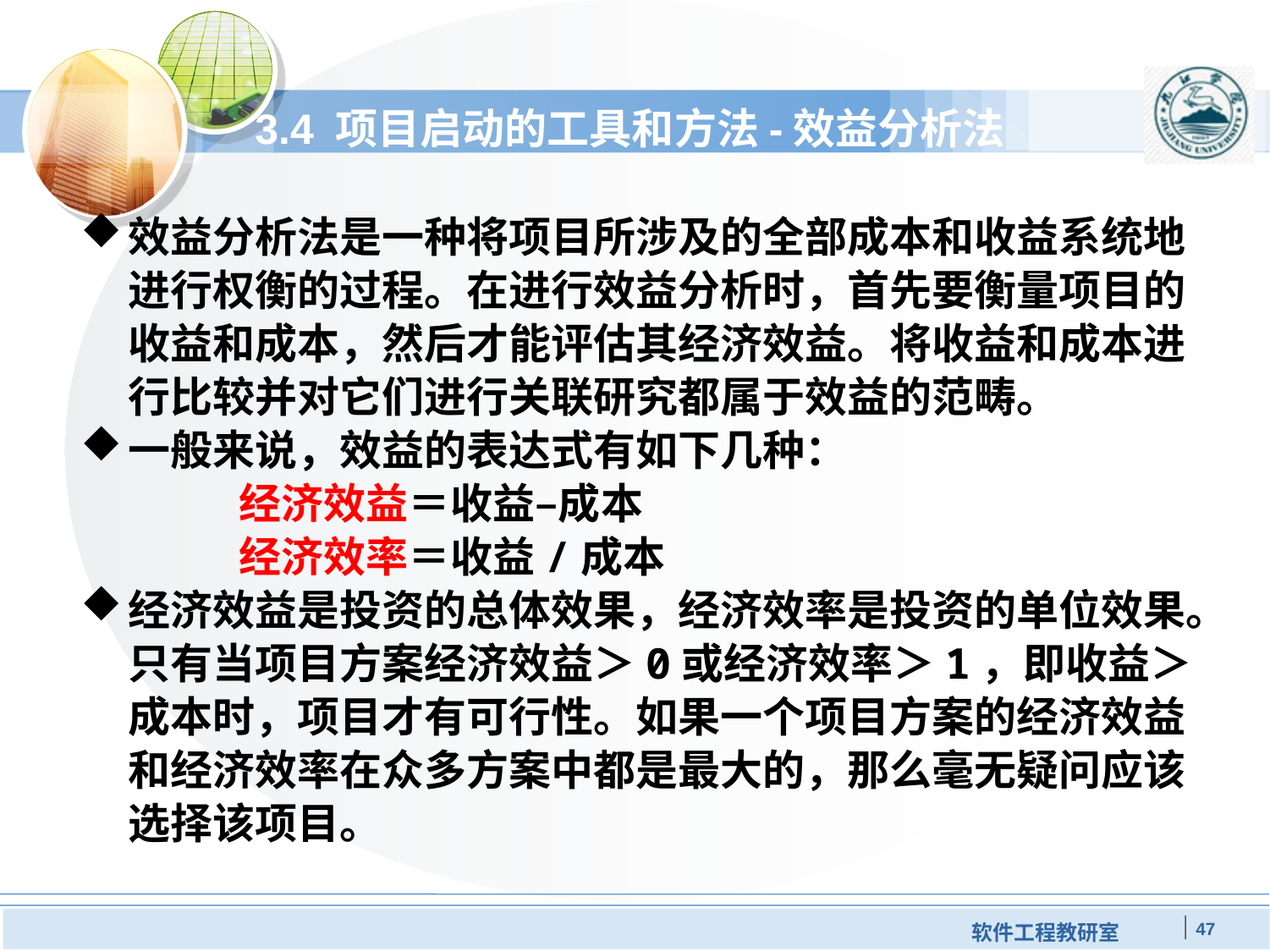

# 3.4 项目启动的工具和方法-效益分析法
效益分析法是一种将项目所涉及的全部成本和收益系统地进行权衡的过程。在进行效益分析时，首先要衡量项目的收益和成本，然后才能评估其经济效益。将收益和成本进行比较并对它们进行关联研究都属于效益的范畴。
一般来说，效益的表达式有如下几种：
经济效益＝收益–成本
经济效率＝收益/成本
经济效益是投资的总体效果，经济效率是投资的单位效果。只有当项目方案经济效益＞0或经济效率＞1，即收益＞成本时，项目才有可行性。如果一个项目方案的经济效益和经济效率在众多方案中都是最大的，那么毫无疑问应该选择该项目。